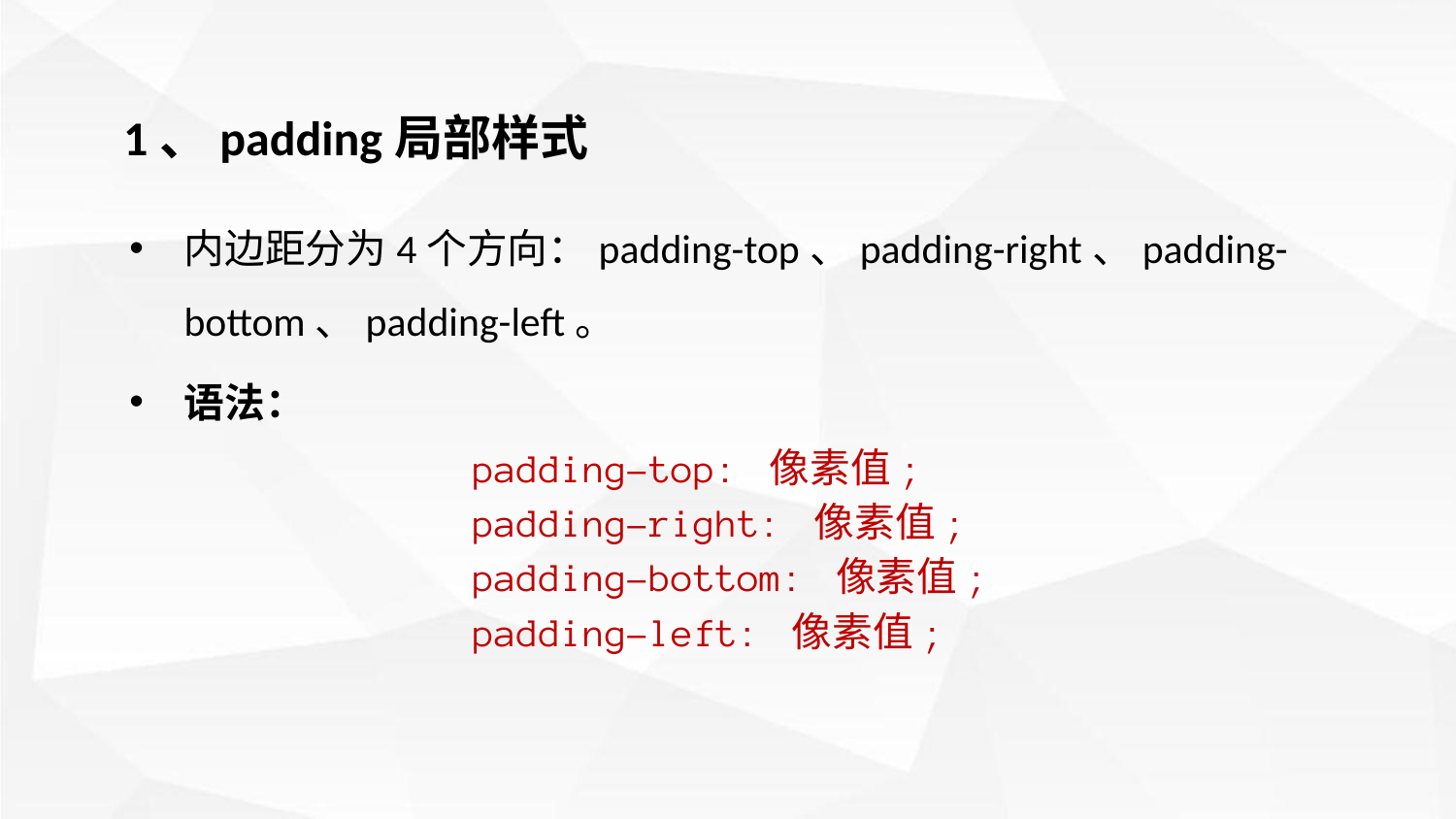

1、padding局部样式
内边距分为4个方向：padding-top、padding-right、padding-bottom、padding-left。
语法：
padding-top: 像素值;
padding-right: 像素值;
padding-bottom: 像素值;
padding-left: 像素值;